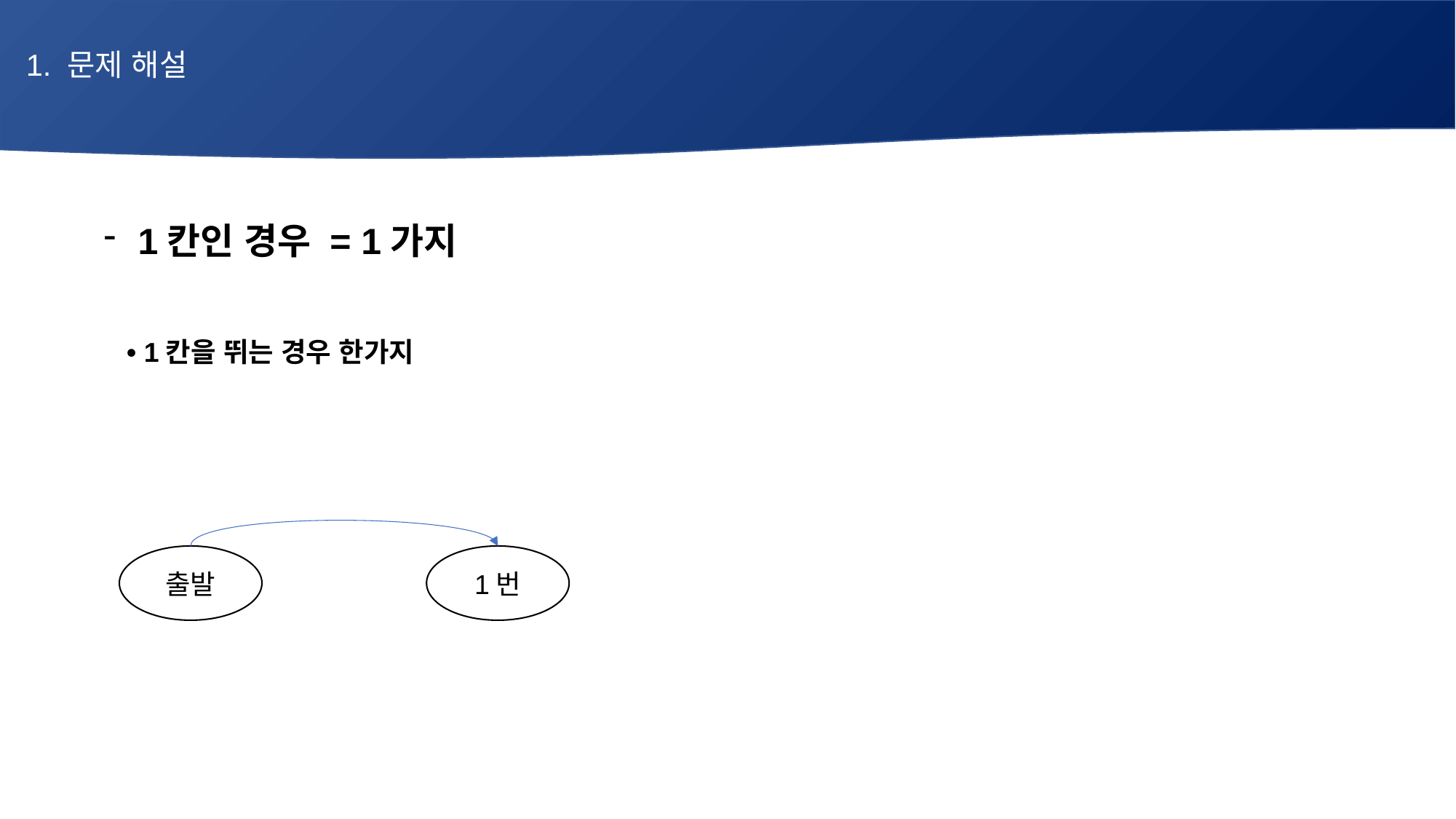

1. 문제 해설
# 매주 1 과제 LV2
1칸인 경우 = 1가지

   • 1칸을 뛰는 경우 한가지

출발
1번